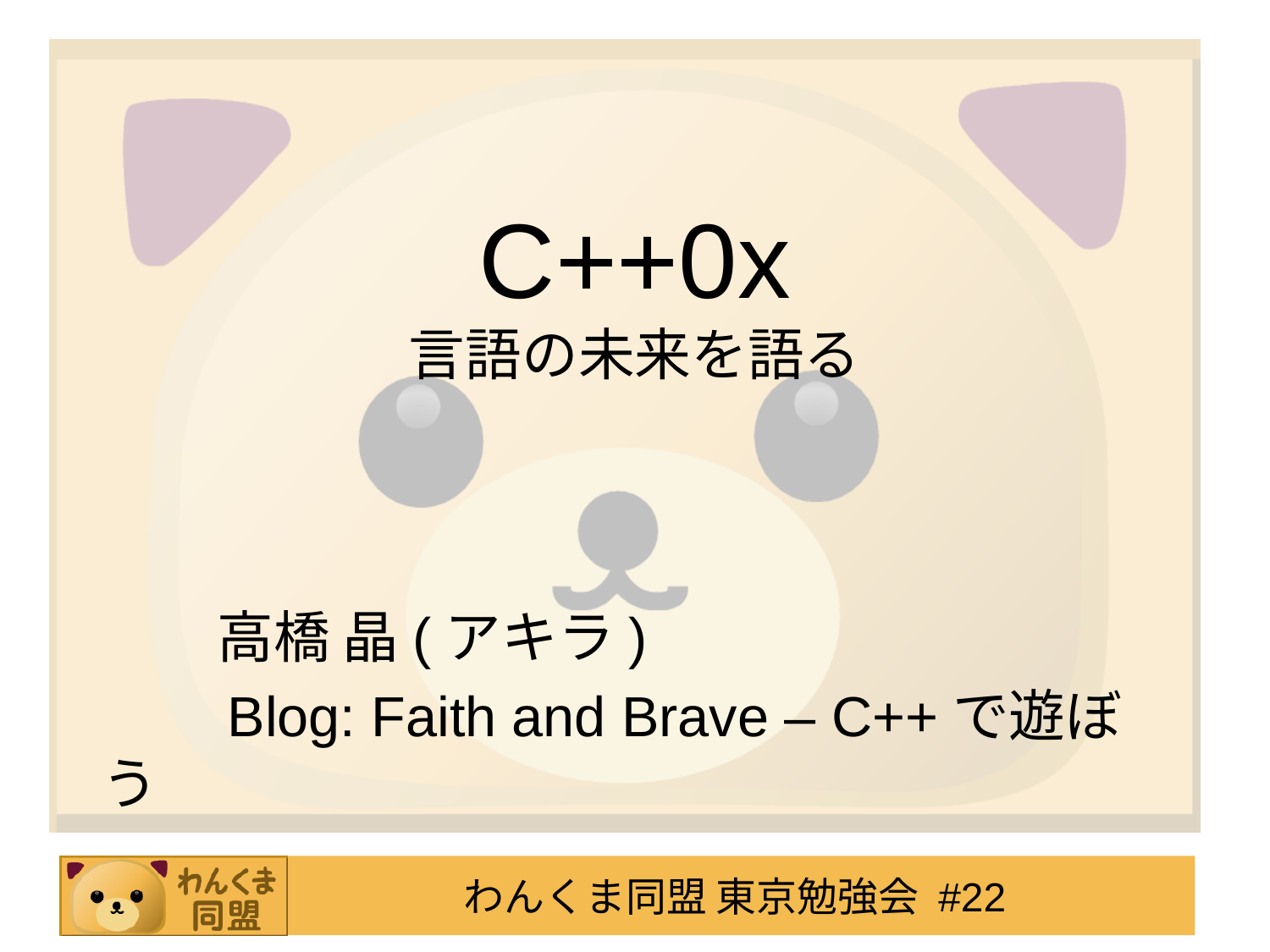

# C++0x 言語の未来を語る
        高橋 晶(アキラ)
        Blog: Faith and Brave – C++で遊ぼう